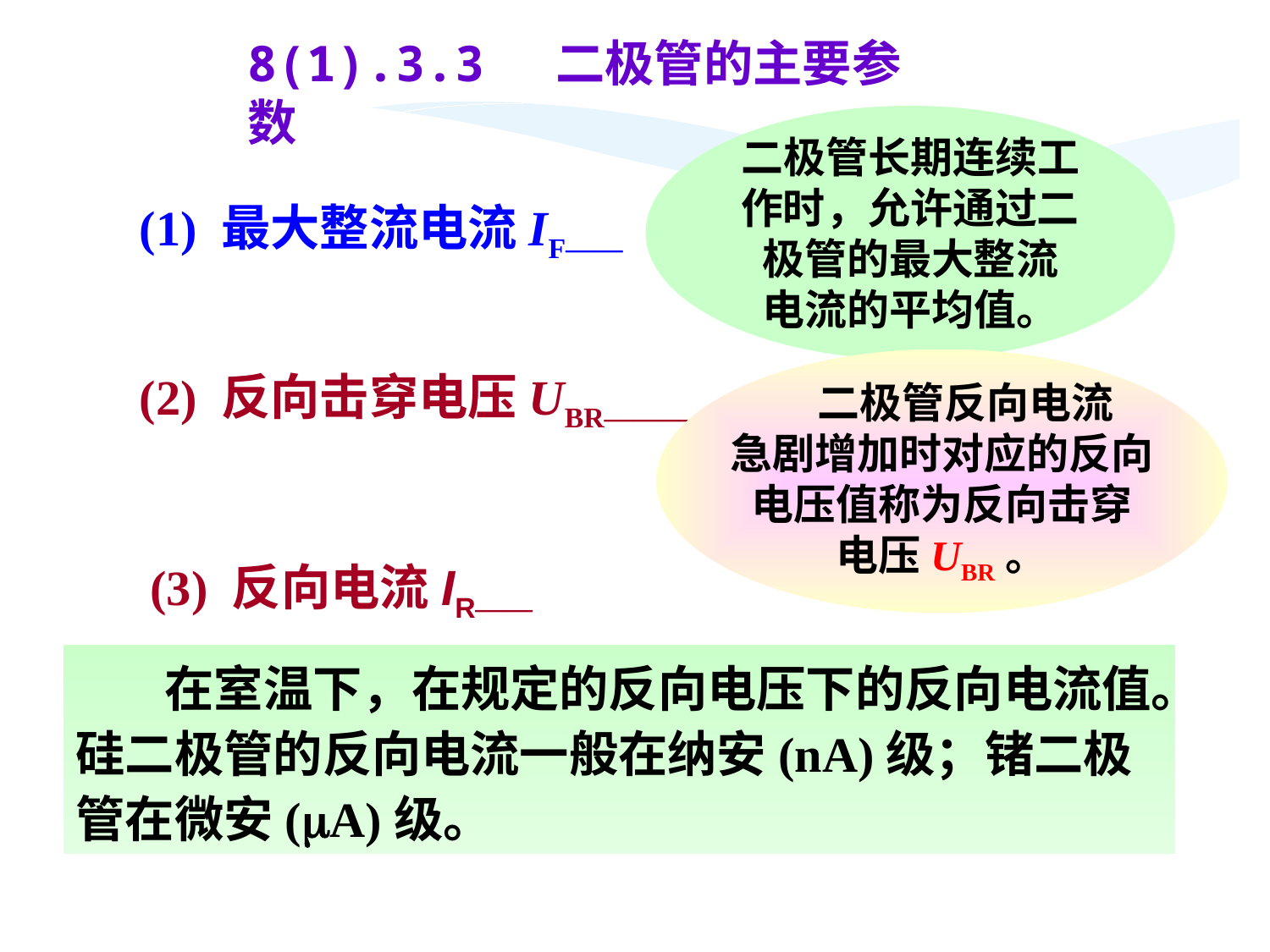

8(1).3.3  二极管的主要参数
二极管长期连续工
作时，允许通过二
极管的最大整流
电流的平均值。
 (1) 最大整流电流IF——
    二极管反向电流
急剧增加时对应的反向
电压值称为反向击穿
电压UBR。
(2) 反向击穿电压UBR———

 (3) 反向电流IR——
       在室温下，在规定的反向电压下的反向电流值。硅二极管的反向电流一般在纳安(nA)级；锗二极管在微安(μA)级。